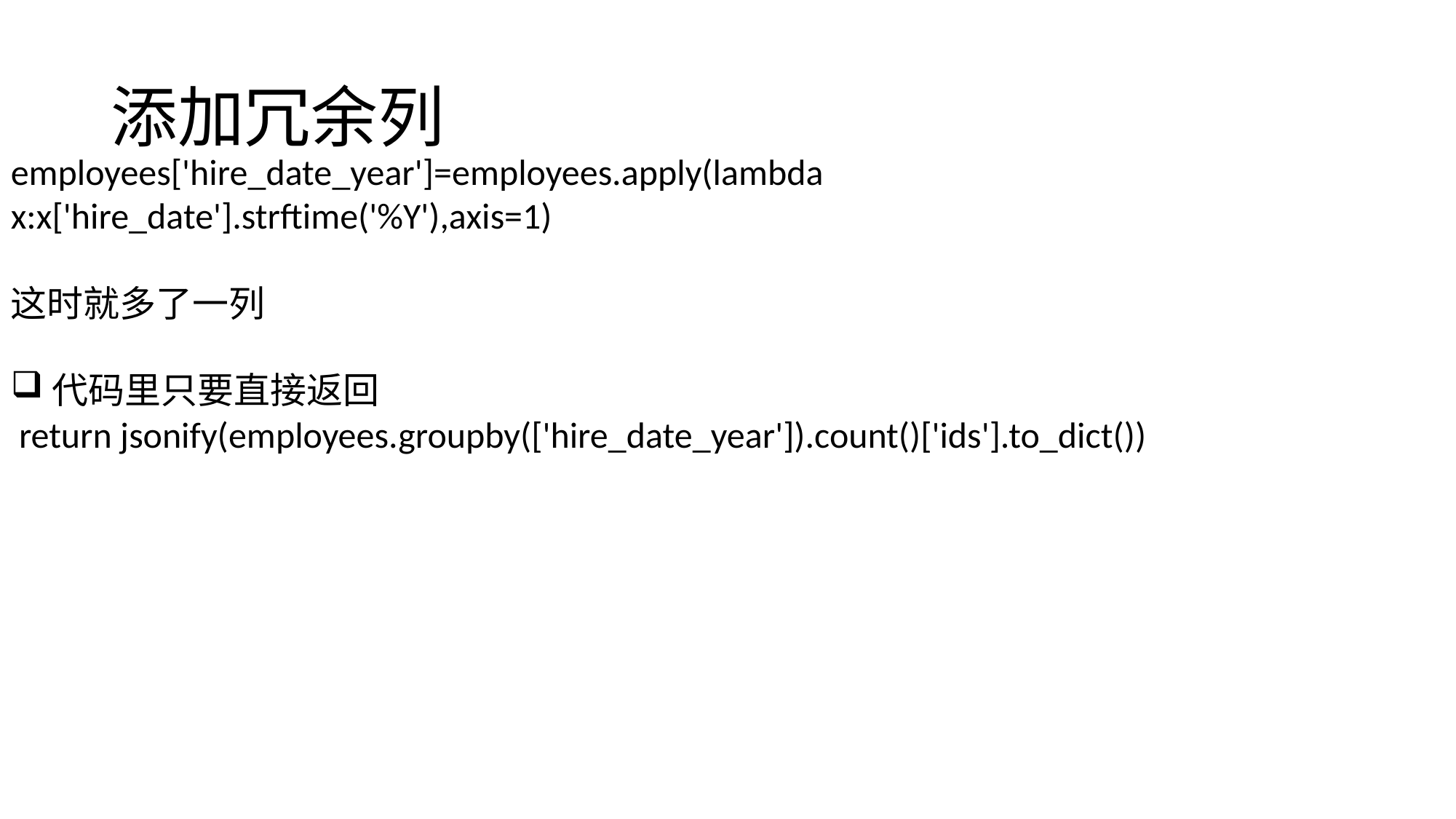

# 添加冗余列
employees['hire_date_year']=employees.apply(lambda x:x['hire_date'].strftime('%Y'),axis=1)

这时就多了一列

代码里只要直接返回
 return jsonify(employees.groupby(['hire_date_year']).count()['ids'].to_dict())